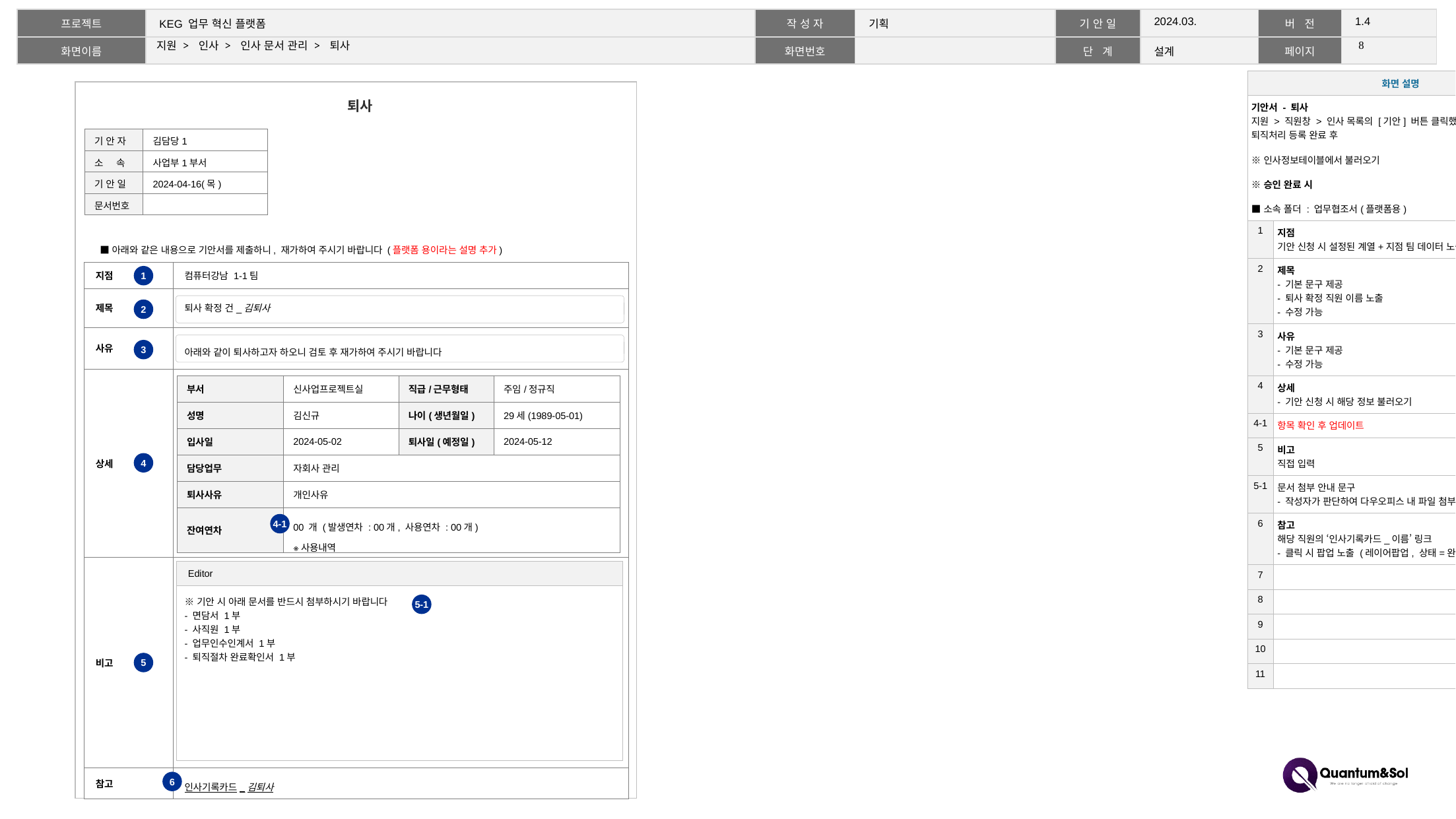

8

# 지원 > 인사 > 인사 문서 관리 > 퇴사
| 화면 설명 |  |
| --- | --- |
| 기안서 - 퇴사 지원 > 직원창 > 인사 목록의 [기안] 버튼 클릭했을 때 호출 퇴직처리 등록 완료 후 ※인사정보테이블에서 불러오기 ※승인 완료 시 ■소속 폴더 : 업무협조서(플랫폼용) |  |
| 1 | 지점 기안 신청 시 설정된 계열+지점 팀 데이터 노출 |
| 2 | 제목 - 기본 문구 제공 - 퇴사 확정 직원 이름 노출 - 수정 가능 |
| 3 | 사유 - 기본 문구 제공 - 수정 가능 |
| 4 | 상세 - 기안 신청 시 해당 정보 불러오기 |
| 4-1 | 항목 확인 후 업데이트 |
| 5 | 비고 직접 입력 |
| 5-1 | 문서 첨부 안내 문구 - 작성자가 판단하여 다우오피스 내 파일 첨부 진행 |
| 6 | 참고 해당 직원의 ‘인사기록카드\_이름’ 링크 - 클릭 시 팝업 노출 (레이어팝업, 상태=완료) |
| 7 |  |
| 8 |  |
| 9 |  |
| 10 |  |
| 11 |  |
퇴사
| 기 안 자 | 김담당1 |
| --- | --- |
| 소 속 | 사업부1부서 |
| 기 안 일 | 2024-04-16(목) |
| 문서번호 |  |
■아래와 같은 내용으로 기안서를 제출하니, 재가하여 주시기 바랍니다 (플랫폼 용이라는 설명 추가)
| 지점 | 컴퓨터강남 1-1팀 |
| --- | --- |
| 제목 | 퇴사 확정 건\_김퇴사 |
| 사유 | 아래와 같이 퇴사하고자 하오니 검토 후 재가하여 주시기 바랍니다 |
| 상세 |  |
| 비고 | ※기안 시 아래 문서를 반드시 첨부하시기 바랍니다 - 면담서 1부 - 사직원 1부 - 업무인수인계서 1부 - 퇴직절차 완료확인서 1부 |
| 참고 | 인사기록카드\_김퇴사 |
1

2

3
| 부서 | 신사업프로젝트실 | 직급/근무형태 | 주임/정규직 |
| --- | --- | --- | --- |
| 성명 | 김신규 | 나이(생년월일) | 29세(1989-05-01) |
| 입사일 | 2024-05-02 | 퇴사일(예정일) | 2024-05-12 |
| 담당업무 | 자회사 관리 |  |  |
| 퇴사사유 | 개인사유 |  |  |
| 잔여연차 | 00 개 (발생연차 : 00개, 사용연차 : 00개) ※사용내역 |  |  |
4
4-1

Editor
5-1
5
6